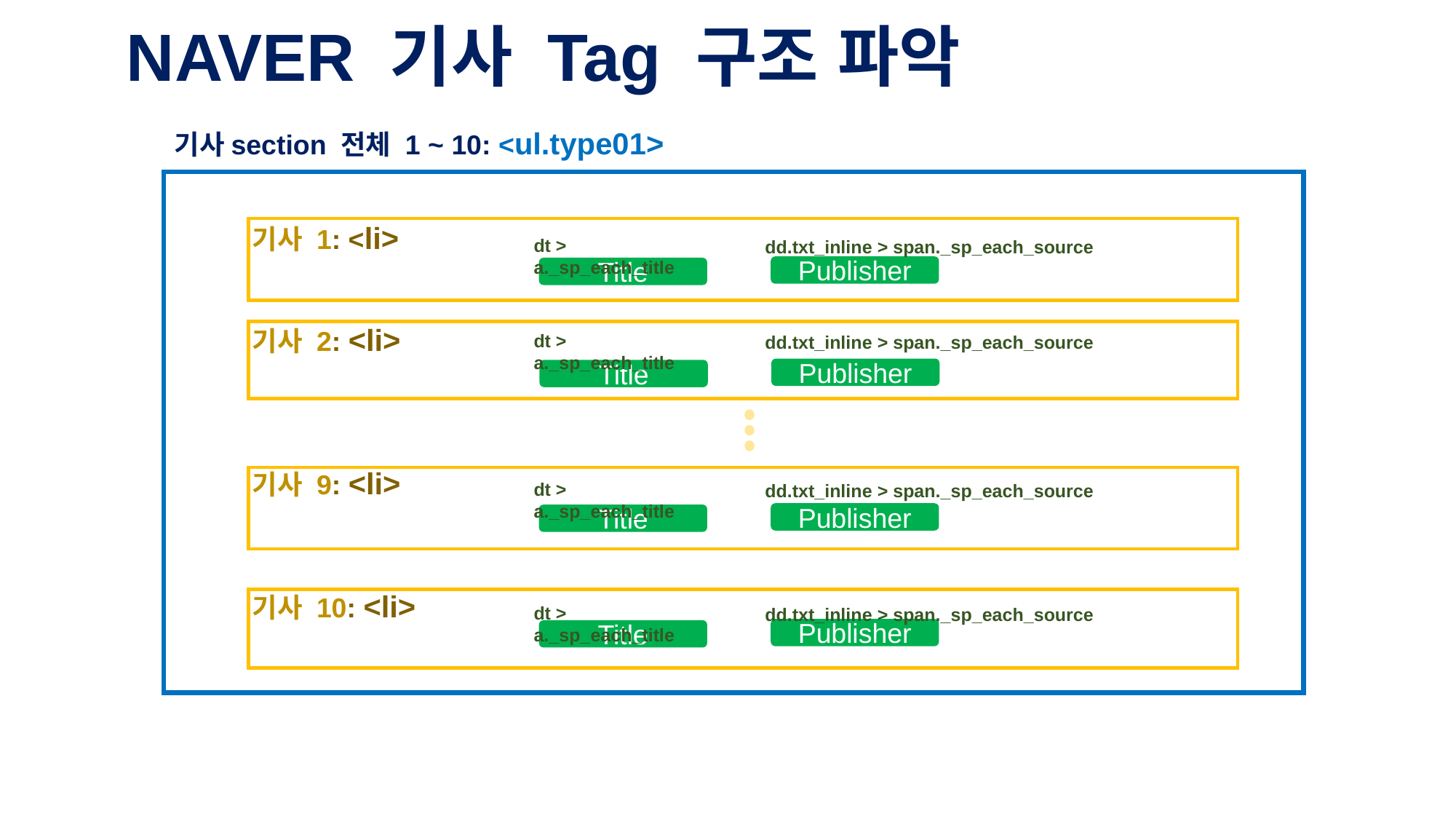

NAVER 기사 Tag 구조 파악
기사section 전체 1 ~ 10: <ul.type01>

기사 1: <li>

dt > a._sp_each_title
dd.txt_inline > span._sp_each_source
Publisher
Title
기사 2: <li>

dt > a._sp_each_title
dd.txt_inline > span._sp_each_source
Publisher
Title

기사 9: <li>

dt > a._sp_each_title
dd.txt_inline > span._sp_each_source
Publisher
Title
기사 10: <li>

dt > a._sp_each_title
dd.txt_inline > span._sp_each_source
Publisher
Title